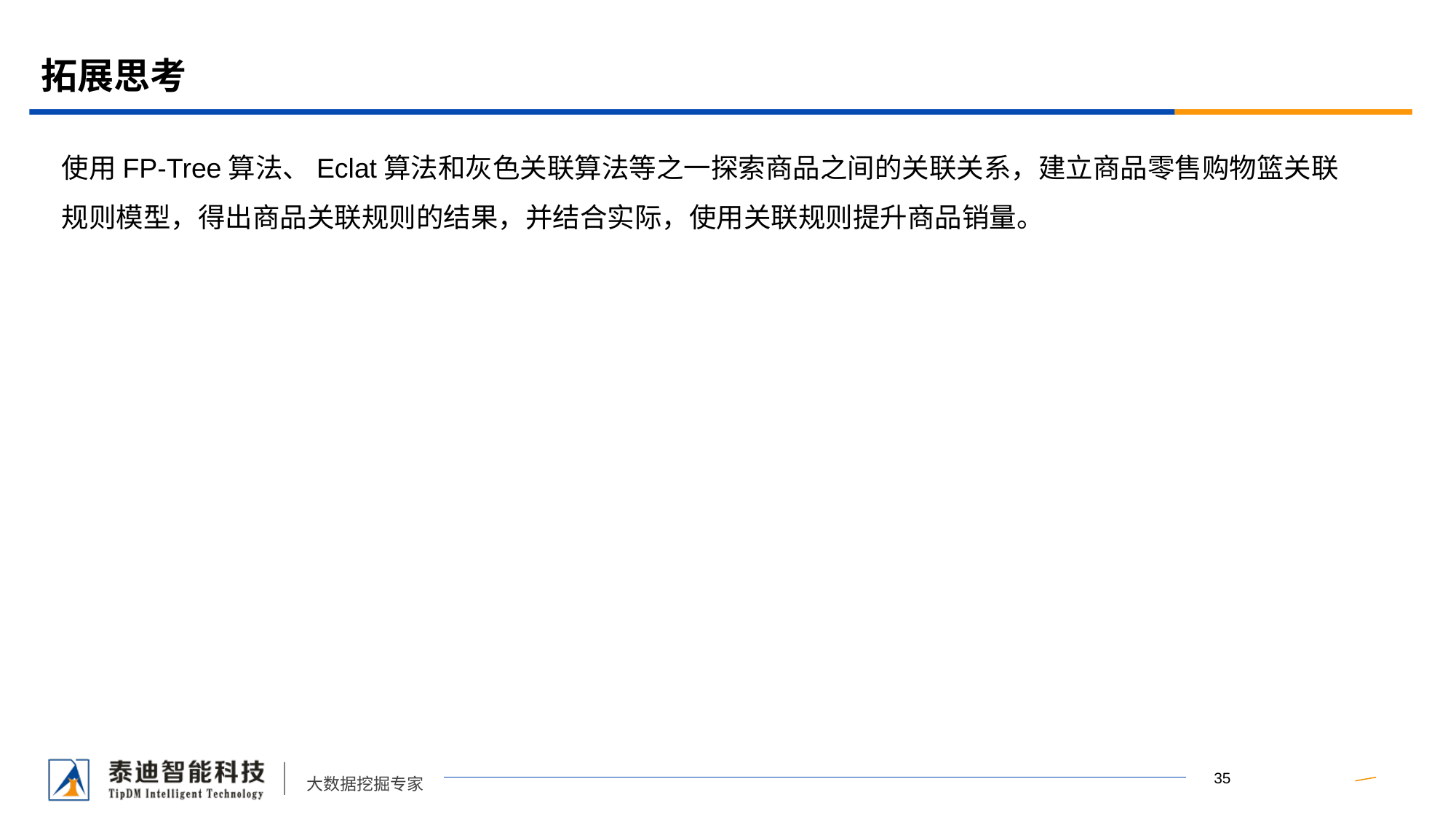

# 拓展思考
使用FP-Tree算法、Eclat算法和灰色关联算法等之一探索商品之间的关联关系，建立商品零售购物篮关联规则模型，得出商品关联规则的结果，并结合实际，使用关联规则提升商品销量。